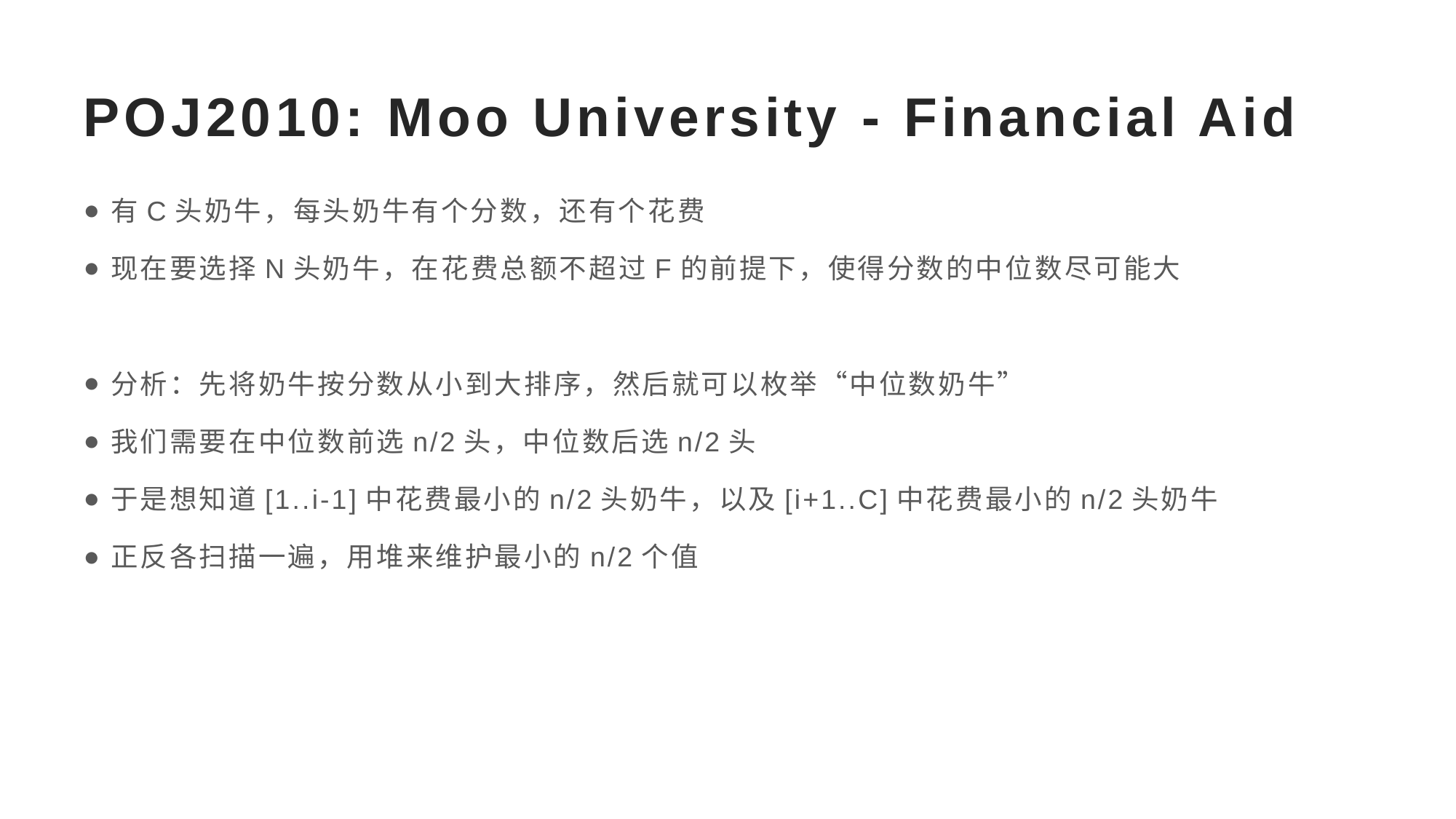

# POJ2010: Moo University - Financial Aid
有C头奶牛，每头奶牛有个分数，还有个花费
现在要选择N头奶牛，在花费总额不超过F的前提下，使得分数的中位数尽可能大

分析：先将奶牛按分数从小到大排序，然后就可以枚举“中位数奶牛”
我们需要在中位数前选n/2头，中位数后选n/2头
于是想知道[1..i-1]中花费最小的n/2头奶牛，以及[i+1..C]中花费最小的n/2头奶牛
正反各扫描一遍，用堆来维护最小的n/2个值